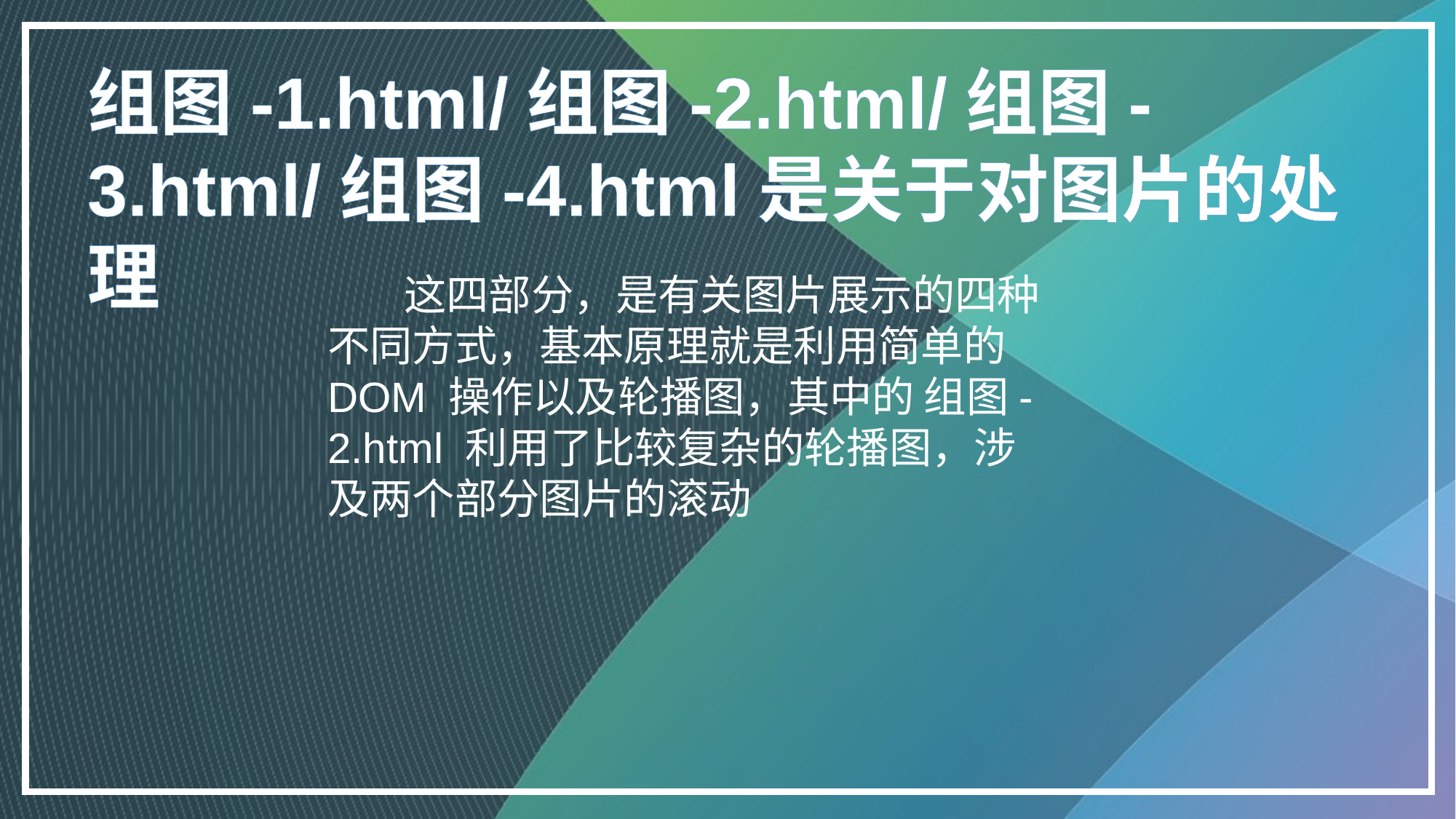

组图-1.html/组图-2.html/组图-3.html/组图-4.html是关于对图片的处理
       这四部分，是有关图片展示的四种不同方式，基本原理就是利用简单的 DOM 操作以及轮播图，其中的 组图-2.html 利用了比较复杂的轮播图，涉及两个部分图片的滚动